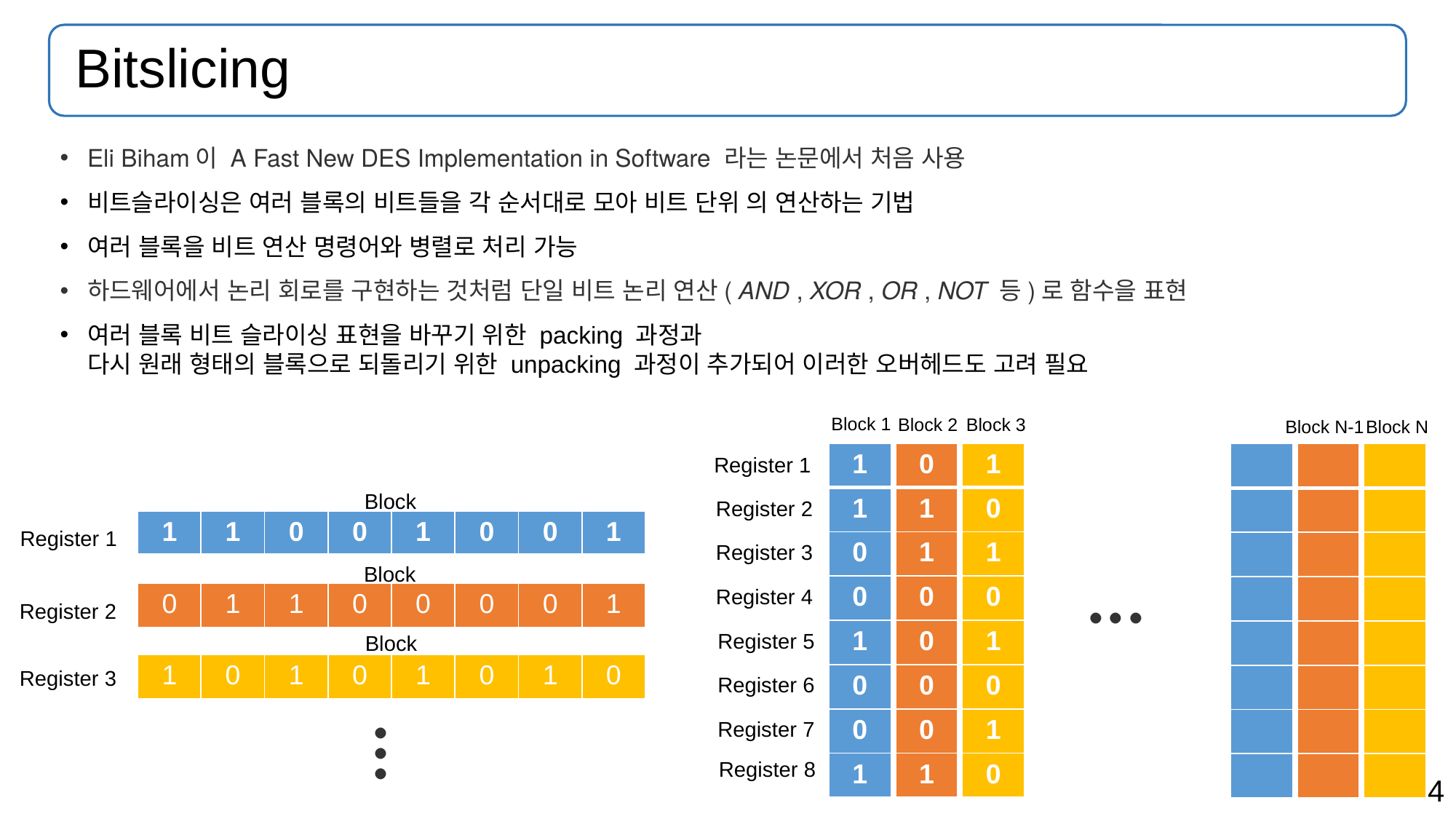

# Bitslicing
Eli Biham이 A Fast New DES Implementation in Software 라는 논문에서 처음 사용
비트슬라이싱은 여러 블록의 비트들을 각 순서대로 모아 비트 단위 의 연산하는 기법
여러 블록을 비트 연산 명령어와 병렬로 처리 가능
하드웨어에서 논리 회로를 구현하는 것처럼 단일 비트 논리 연산( AND , XOR , OR , NOT 등)로 함수을 표현
여러 블록 비트 슬라이싱 표현을 바꾸기 위한 packing 과정과
다시 원래 형태의 블록으로 되돌리기 위한 unpacking 과정이 추가되어 이러한 오버헤드도 고려 필요
Block 1
Block 2
Block 3
Block N-1
Block N
| 1 |
| --- |
| 1 |
| 0 |
| 0 |
| 1 |
| 0 |
| 0 |
| 1 |
| 0 |
| --- |
| 1 |
| 1 |
| 0 |
| 0 |
| 0 |
| 0 |
| 1 |
| 1 |
| --- |
| 0 |
| 1 |
| 0 |
| 1 |
| 0 |
| 1 |
| 0 |
|  |
| --- |
|  |
|  |
|  |
|  |
|  |
|  |
|  |
|  |
| --- |
|  |
|  |
|  |
|  |
|  |
|  |
|  |
|  |
| --- |
|  |
|  |
|  |
|  |
|  |
|  |
|  |
Register 1
Block
Register 2
| 1 | 1 | 0 | 0 | 1 | 0 | 0 | 1 |
| --- | --- | --- | --- | --- | --- | --- | --- |
Register 1
Register 3
Block
···
Register 4
| 0 | 1 | 1 | 0 | 0 | 0 | 0 | 1 |
| --- | --- | --- | --- | --- | --- | --- | --- |
Register 2
Register 5
Block
| 1 | 0 | 1 | 0 | 1 | 0 | 1 | 0 |
| --- | --- | --- | --- | --- | --- | --- | --- |
Register 3
Register 6
Register 7
···
Register 8